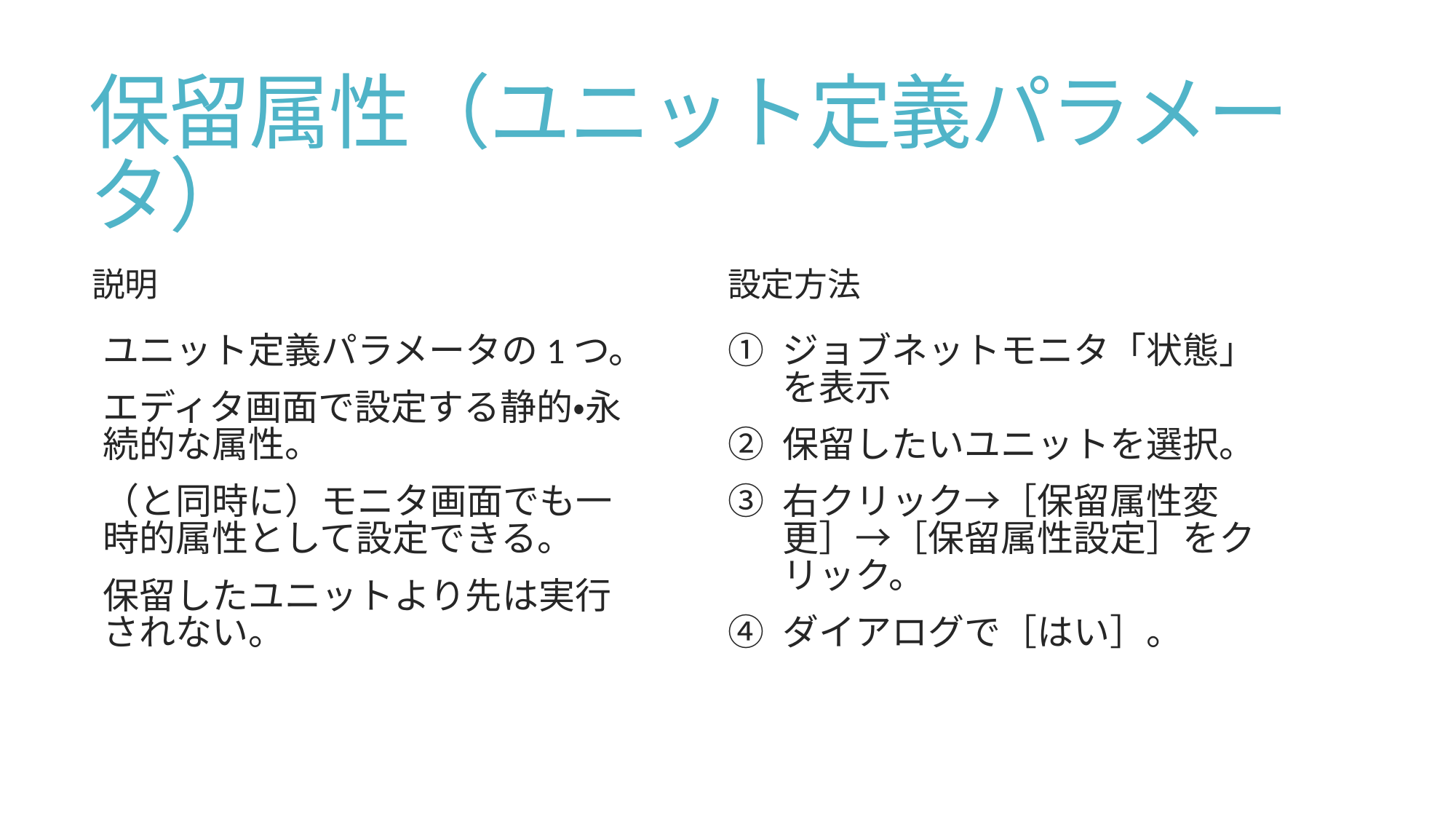

# 保留属性（ユニット定義パラメータ）
設定方法
説明
ジョブネットモニタ「状態」を表示
保留したいユニットを選択。
右クリック→［保留属性変更］→［保留属性設定］をクリック。
ダイアログで［はい］。
ユニット定義パラメータの1つ。
エディタ画面で設定する静的・永続的な属性。
（と同時に）モニタ画面でも一時的属性として設定できる。
保留したユニットより先は実行されない。